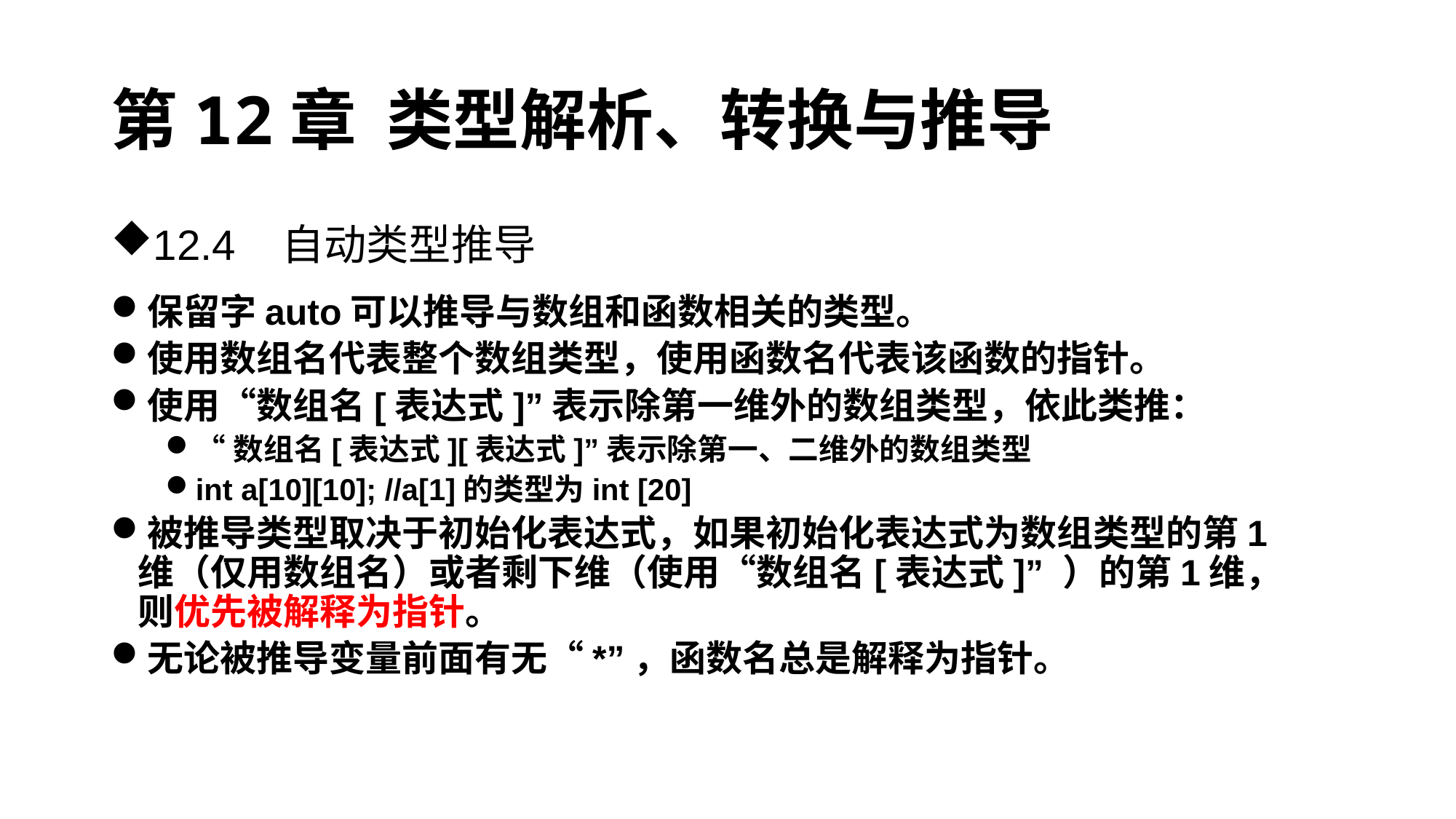

# 第12章  类型解析、转换与推导
12.4   自动类型推导
保留字auto可以推导与数组和函数相关的类型。
使用数组名代表整个数组类型，使用函数名代表该函数的指针。
使用“数组名[表达式]”表示除第一维外的数组类型，依此类推：
“数组名[表达式][表达式]”表示除第一、二维外的数组类型
int a[10][10]; //a[1]的类型为int [20]
被推导类型取决于初始化表达式，如果初始化表达式为数组类型的第1维（仅用数组名）或者剩下维（使用“数组名[表达式]” ）的第1维，则优先被解释为指针。
无论被推导变量前面有无“*”，函数名总是解释为指针。